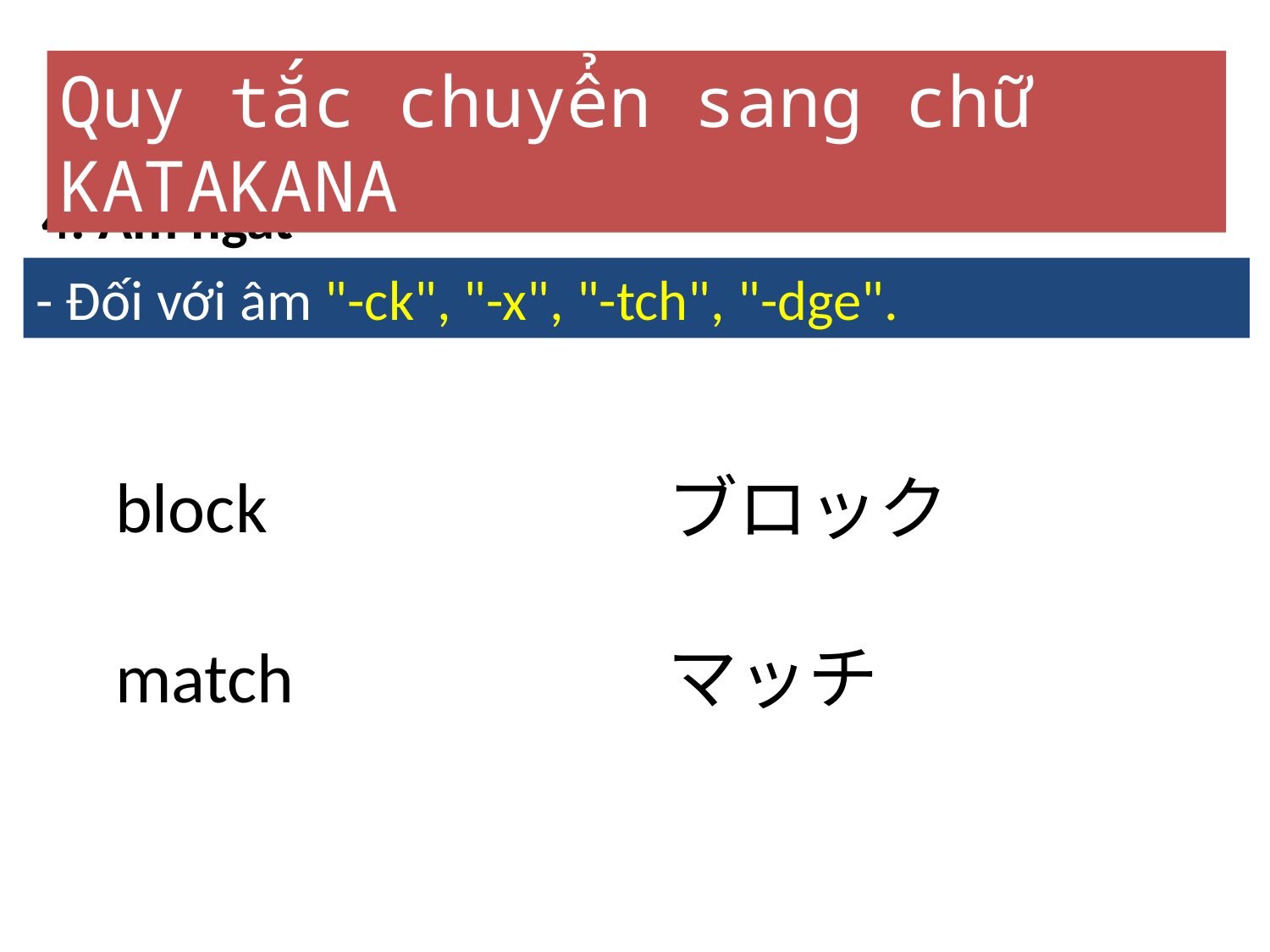

Quy tắc chuyển sang chữ KATAKANA
4. Âm ngắt
- Đối với âm "-ck", "-x", "-tch", "-dge".
block
ブロック
match
マッチ
13